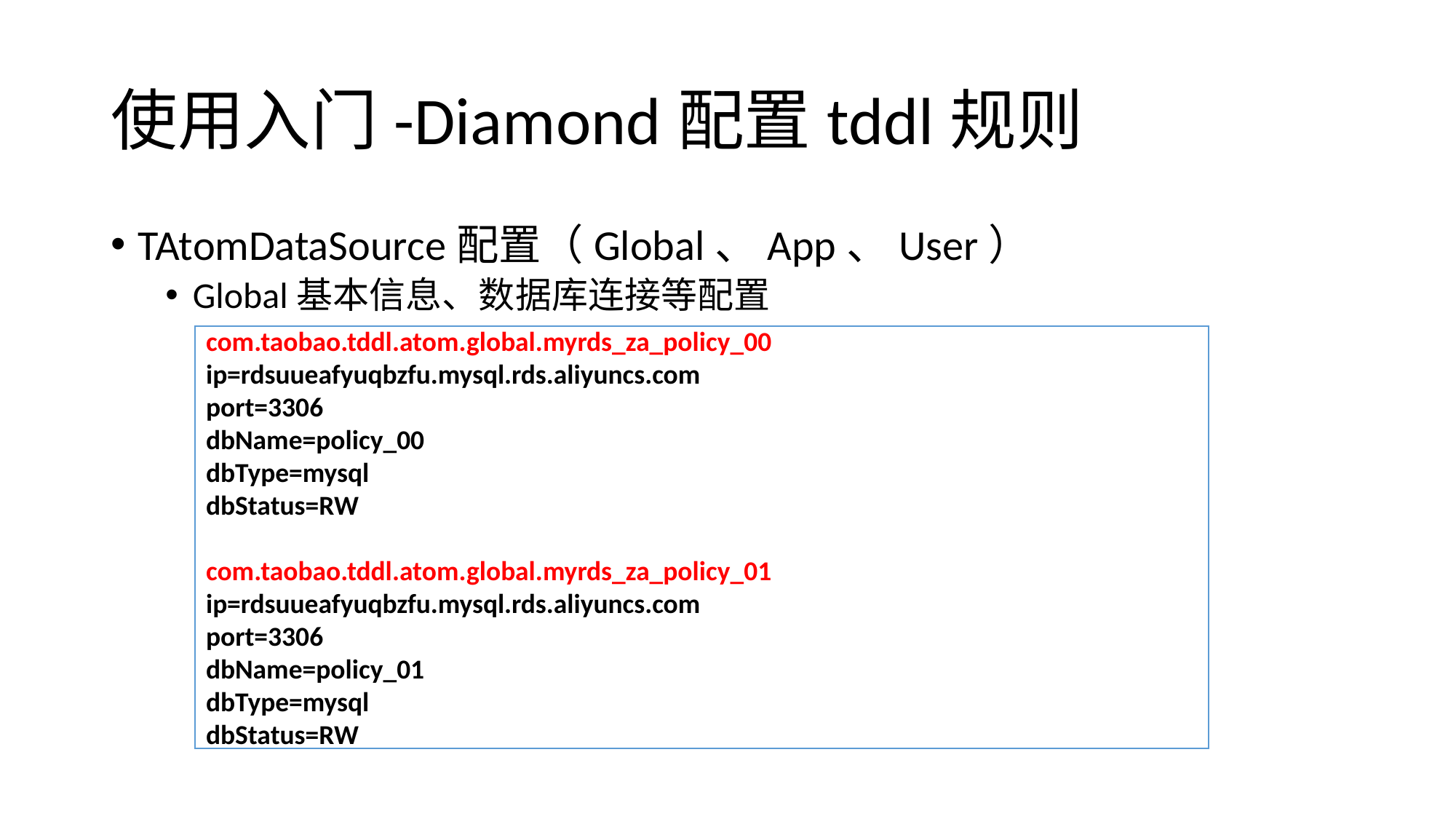

# 使用入门-Diamond配置tddl规则
TAtomDataSource配置（Global、App、User）
Global基本信息、数据库连接等配置
com.taobao.tddl.atom.global.myrds_za_policy_00
ip=rdsuueafyuqbzfu.mysql.rds.aliyuncs.com
port=3306
dbName=policy_00
dbType=mysql
dbStatus=RW
com.taobao.tddl.atom.global.myrds_za_policy_01
ip=rdsuueafyuqbzfu.mysql.rds.aliyuncs.com
port=3306
dbName=policy_01
dbType=mysql
dbStatus=RW